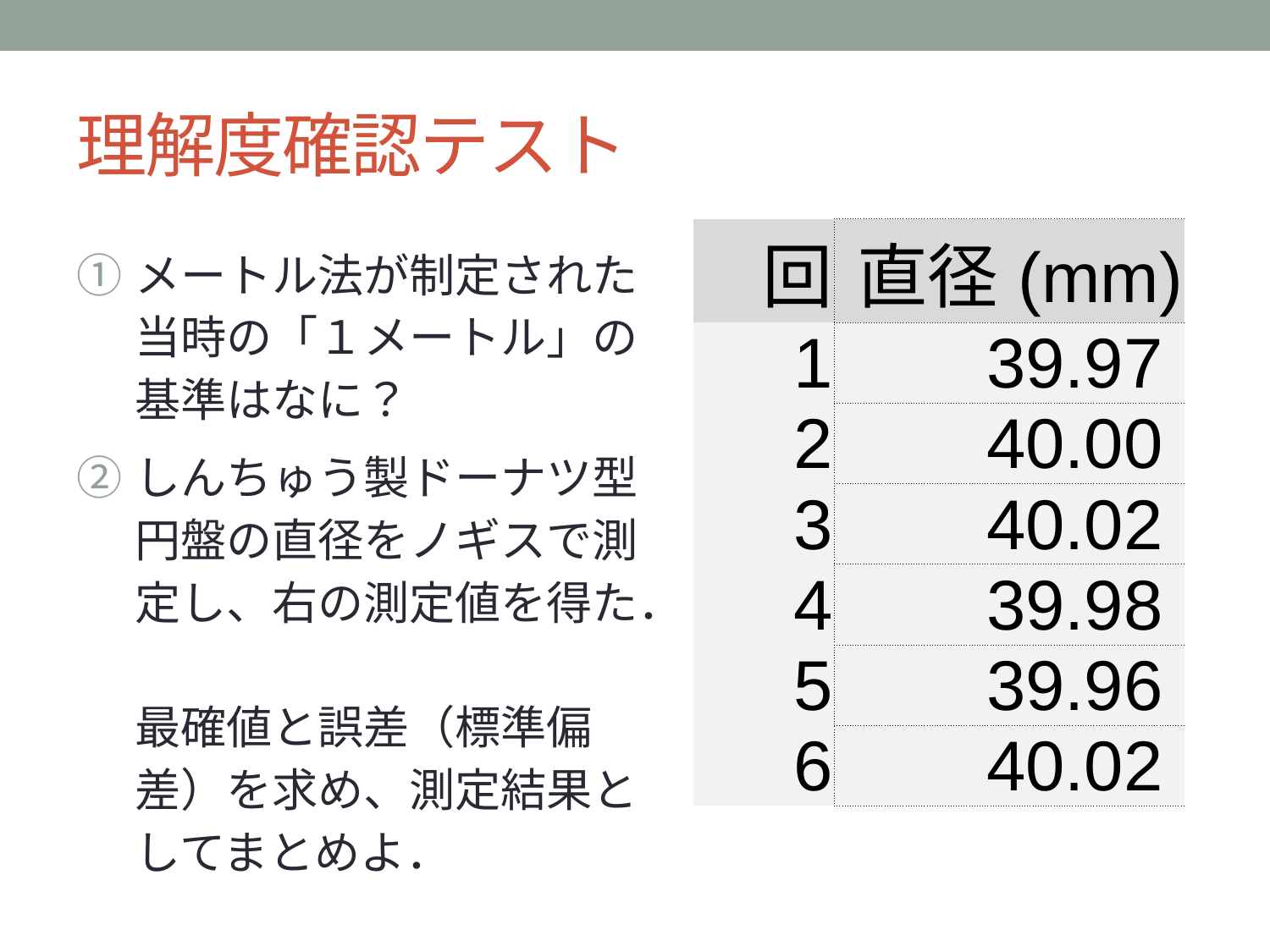

# 理解度確認テスト
| 回 | 直径(mm) |
| --- | --- |
| 1 | 39.97 |
| 2 | 40.00 |
| 3 | 40.02 |
| 4 | 39.98 |
| 5 | 39.96 |
| 6 | 40.02 |
メートル法が制定された当時の「１メートル」の基準はなに？
しんちゅう製ドーナツ型円盤の直径をノギスで測定し、右の測定値を得た．
最確値と誤差（標準偏差）を求め、測定結果としてまとめよ．